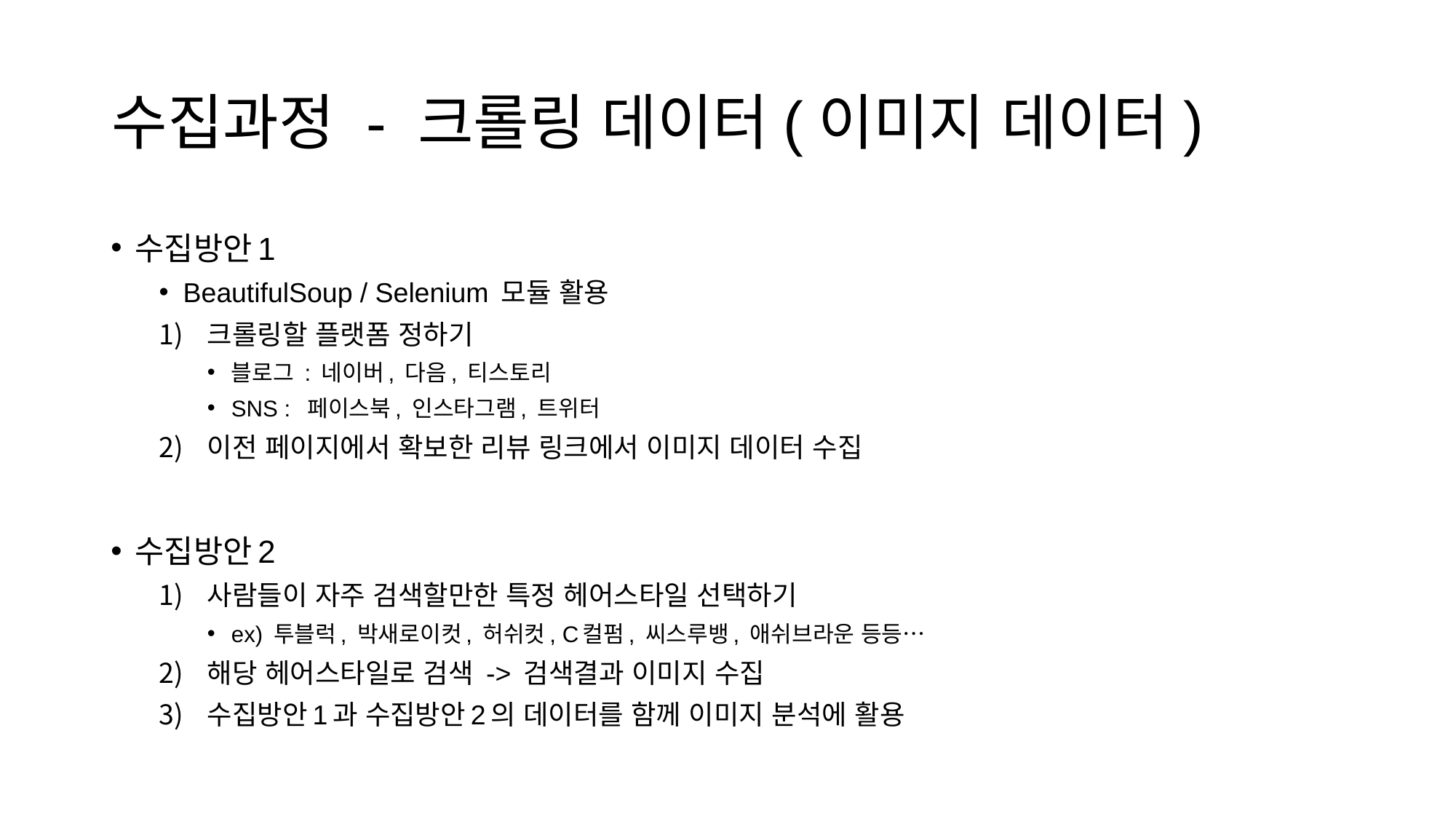

# 수집과정 - 크롤링 데이터(이미지 데이터)
수집방안1
BeautifulSoup / Selenium 모듈 활용
크롤링할 플랫폼 정하기
블로그 : 네이버, 다음, 티스토리
SNS :  페이스북, 인스타그램, 트위터
이전 페이지에서 확보한 리뷰 링크에서 이미지 데이터 수집

수집방안2
사람들이 자주 검색할만한 특정 헤어스타일 선택하기
ex) 투블럭, 박새로이컷, 허쉬컷, C컬펌, 씨스루뱅, 애쉬브라운 등등…
해당 헤어스타일로 검색 -> 검색결과 이미지 수집
수집방안1과 수집방안2의 데이터를 함께 이미지 분석에 활용